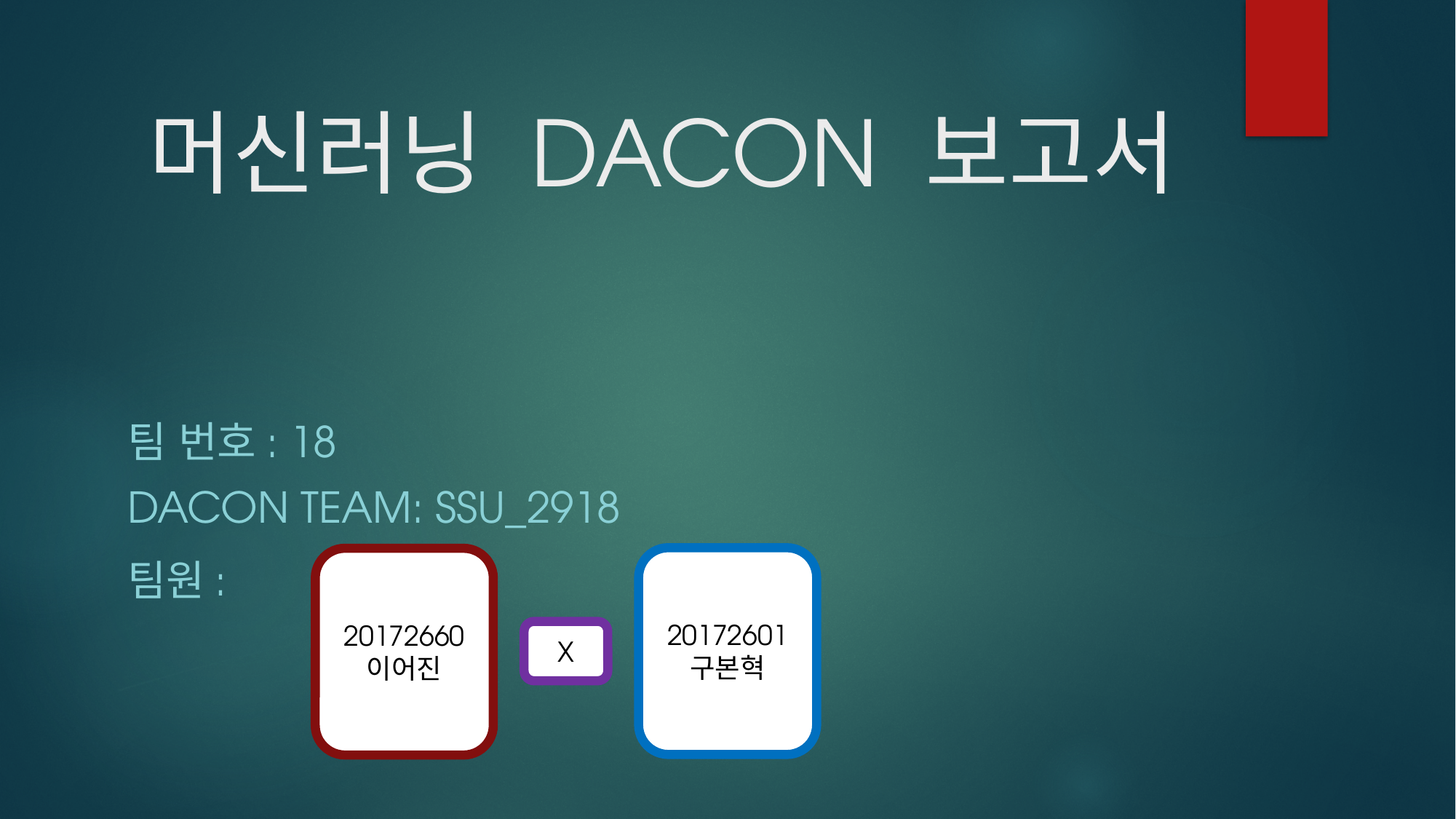

# 머신러닝 DACON 보고서
팀 번호: 18
DaCON Team: SSU_2918
20172601
구본혁
팀원:
20172660
이어진
X